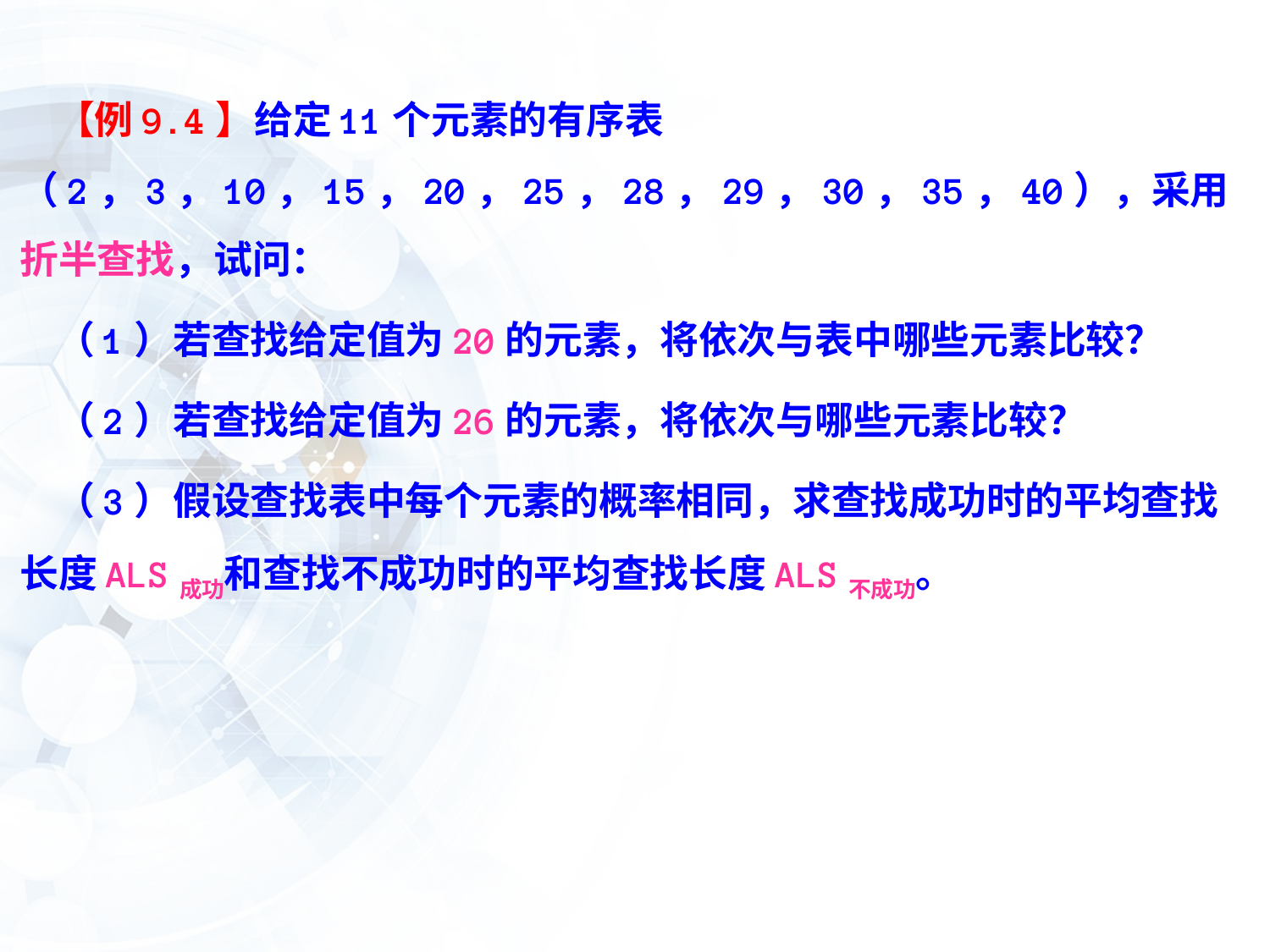

【例9.4】给定11个元素的有序表（2，3，10，15，20，25，28，29，30，35，40），采用折半查找，试问：
   （1）若查找给定值为20的元素，将依次与表中哪些元素比较？
   （2）若查找给定值为26的元素，将依次与哪些元素比较？
   （3）假设查找表中每个元素的概率相同，求查找成功时的平均查找长度ALS成功和查找不成功时的平均查找长度ALS不成功。